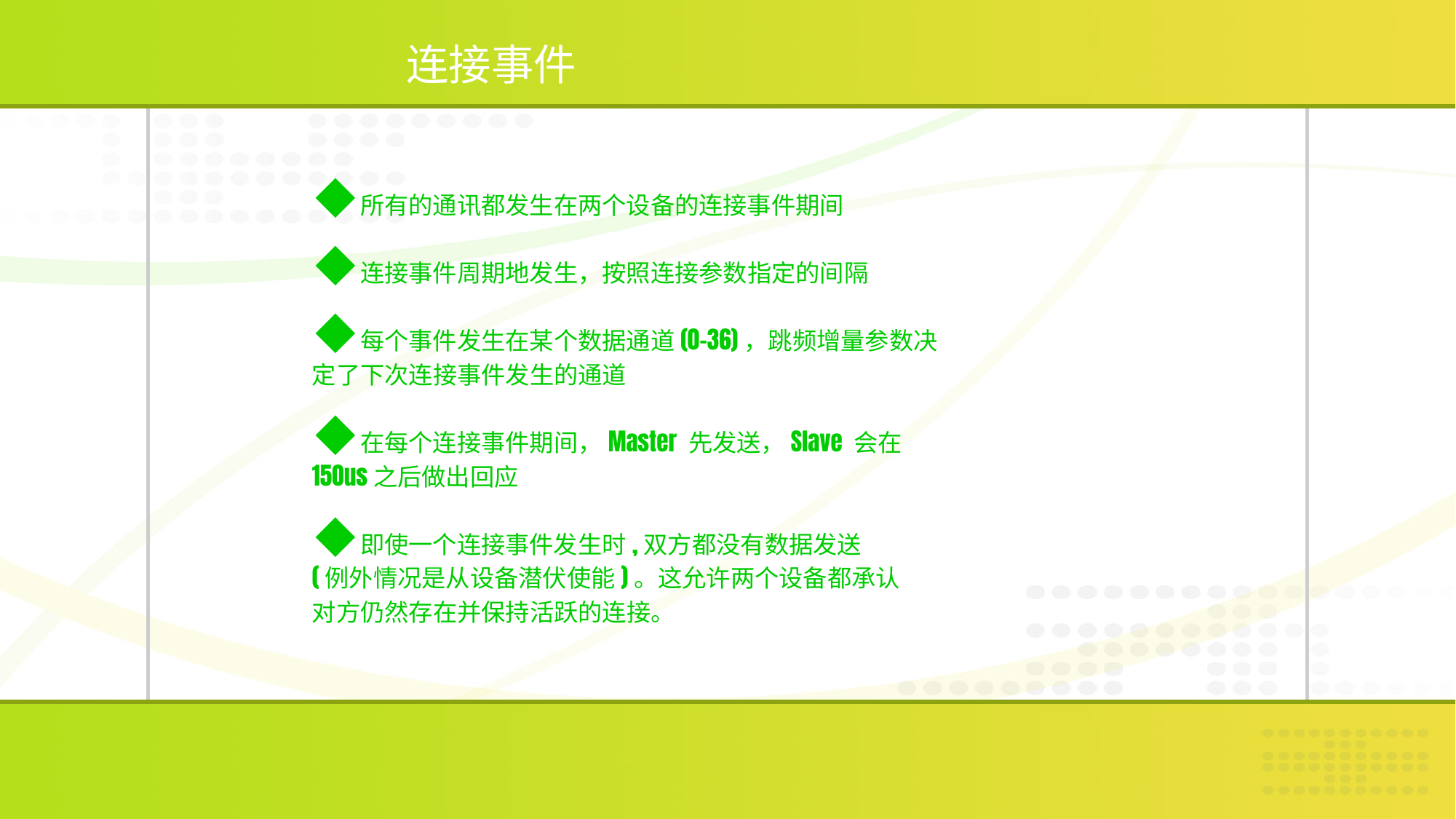

# 连接事件

所有的通讯都发生在两个设备的连接事件期间

连接事件周期地发生，按照连接参数指定的间隔

每个事件发生在某个数据通道(0-36)，跳频增量参数决
定了下次连接事件发生的通道

在每个连接事件期间，Master 先发送，Slave 会在
150us之后做出回应

即使一个连接事件发生时,双方都没有数据发送
(例外情况是从设备潜伏使能)。这允许两个设备都承认
对方仍然存在并保持活跃的连接。